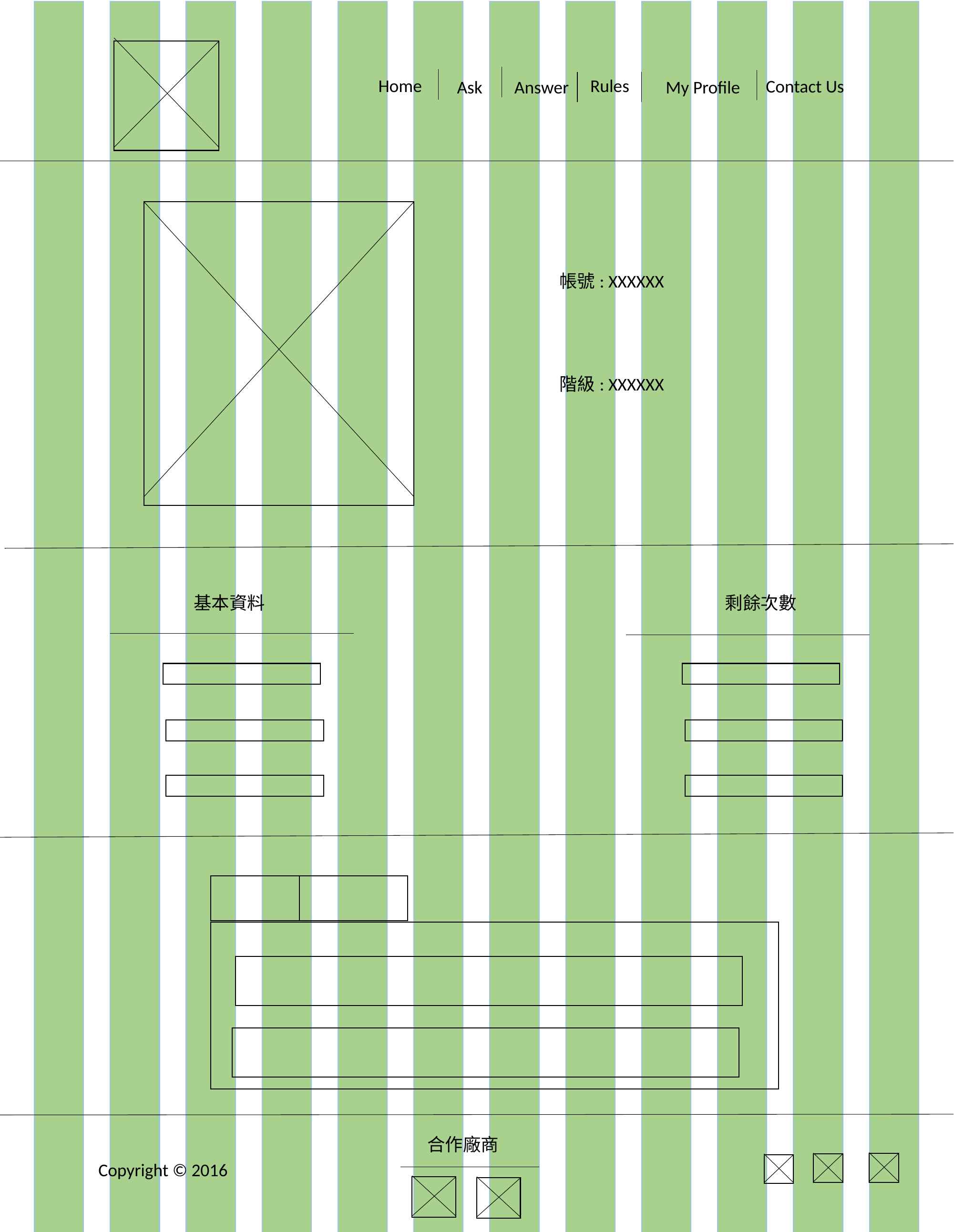

Rules
Home
Contact Us
Ask
Answer
My Profile

帳號: XXXXXX
階級: XXXXXX
剩餘次數
基本資料

合作廠商

Copyright © 2016